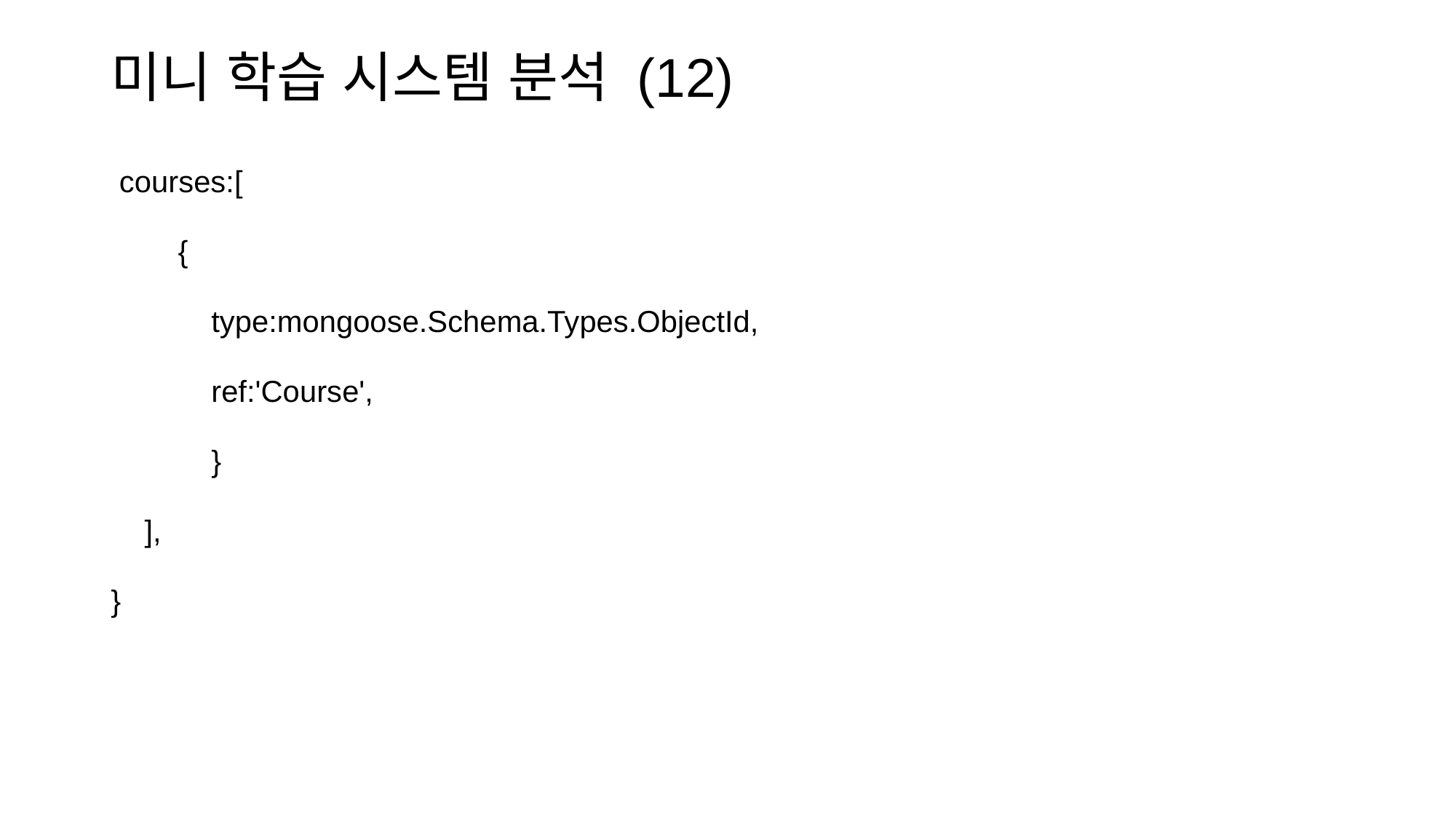

# 미니 학습 시스템 분석 (12)
 courses:[
        {
            type:mongoose.Schema.Types.ObjectId,
            ref:'Course',
            }
    ],
}